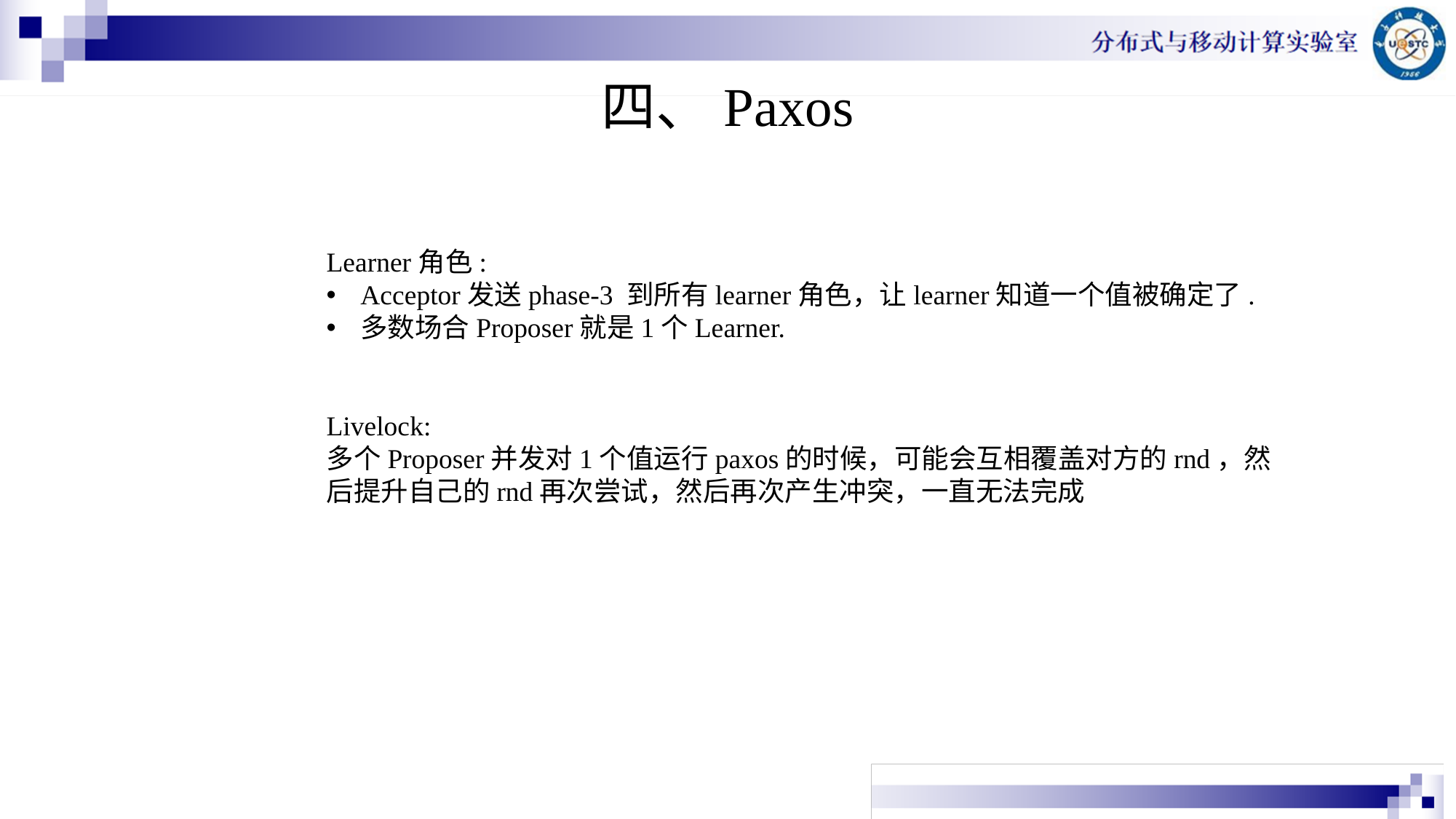

四、Paxos
Learner角色:
Acceptor发送phase-3 到所有learner角色，让learner知道一个值被确定了.
多数场合Proposer就是1个Learner.

Livelock:
多个Proposer并发对1个值运行paxos的时候，可能会互相覆盖对方的rnd，然后提升自己的rnd再次尝试，然后再次产生冲突，一直无法完成